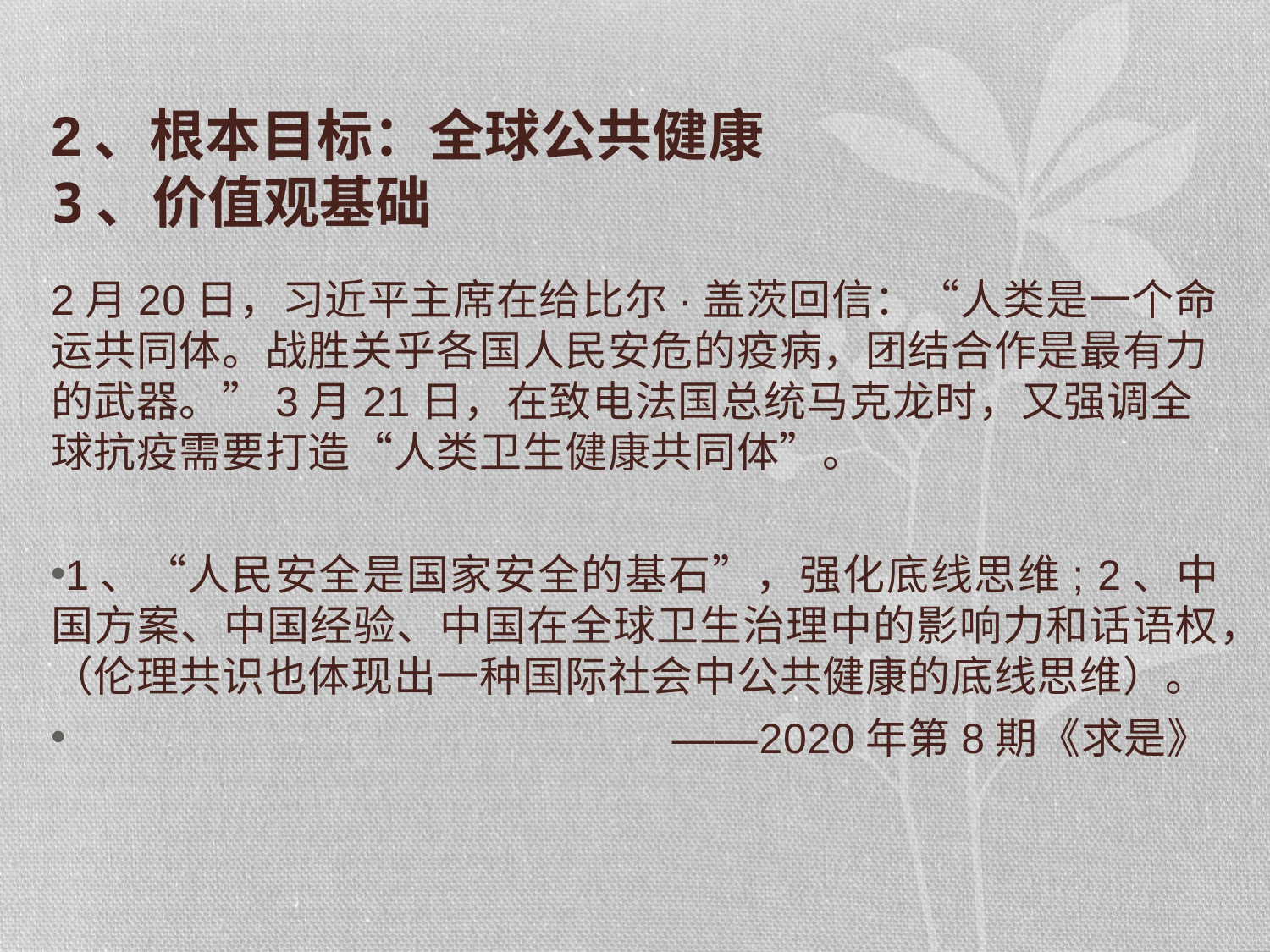

# 2、根本目标：全球公共健康 3、价值观基础
2月20日，习近平主席在给比尔·盖茨回信：“人类是一个命运共同体。战胜关乎各国人民安危的疫病，团结合作是最有力的武器。”3月21日，在致电法国总统马克龙时，又强调全球抗疫需要打造“人类卫生健康共同体”。

1、“人民安全是国家安全的基石”，强化底线思维; 2、中国方案、中国经验、中国在全球卫生治理中的影响力和话语权，（伦理共识也体现出一种国际社会中公共健康的底线思维）。
                                                 ——2020年第8期《求是》